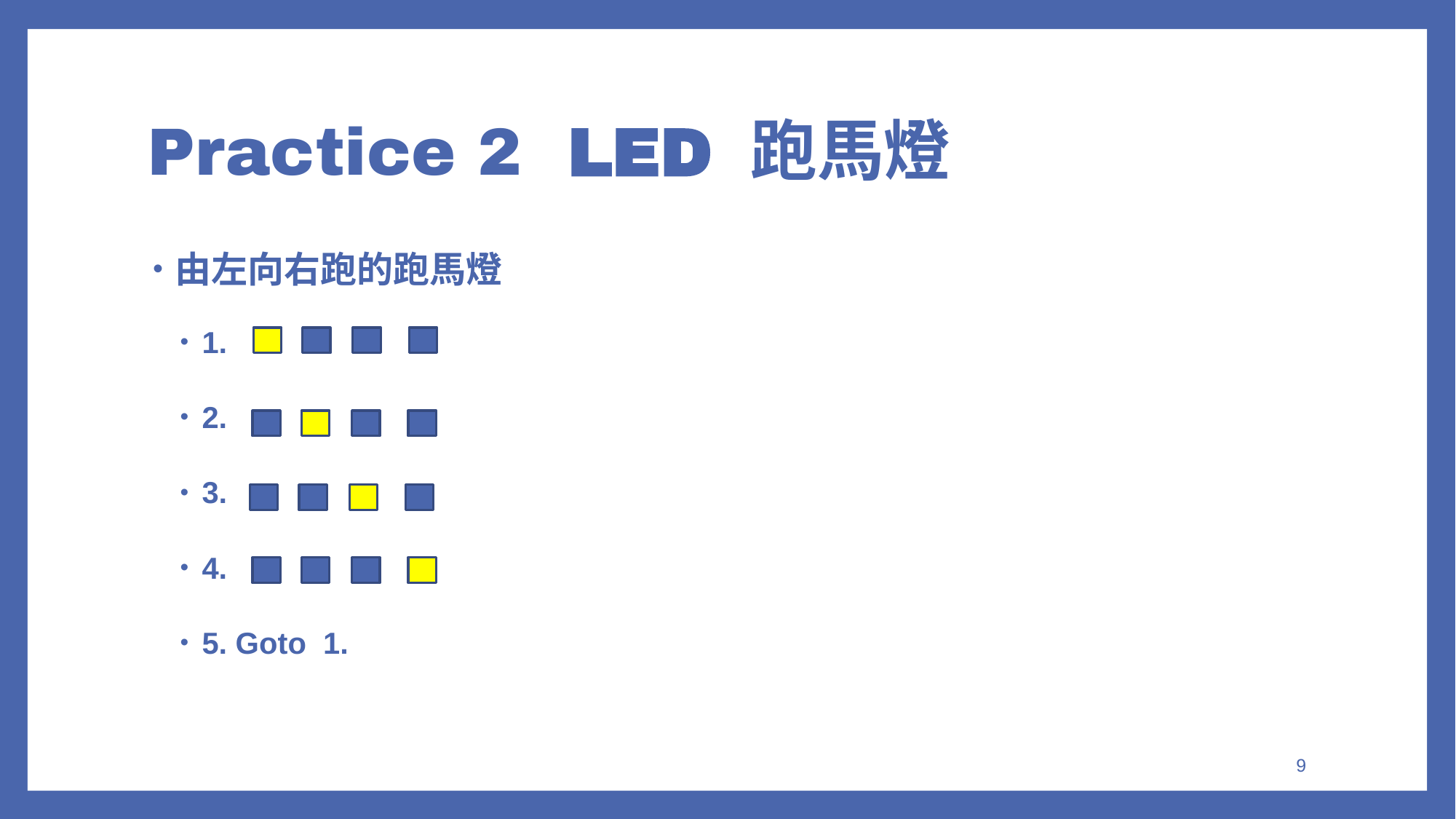

# Practice 2  LED 跑馬燈
由左向右跑的跑馬燈
1.
2.
3.
4.
5. Goto  1.

9